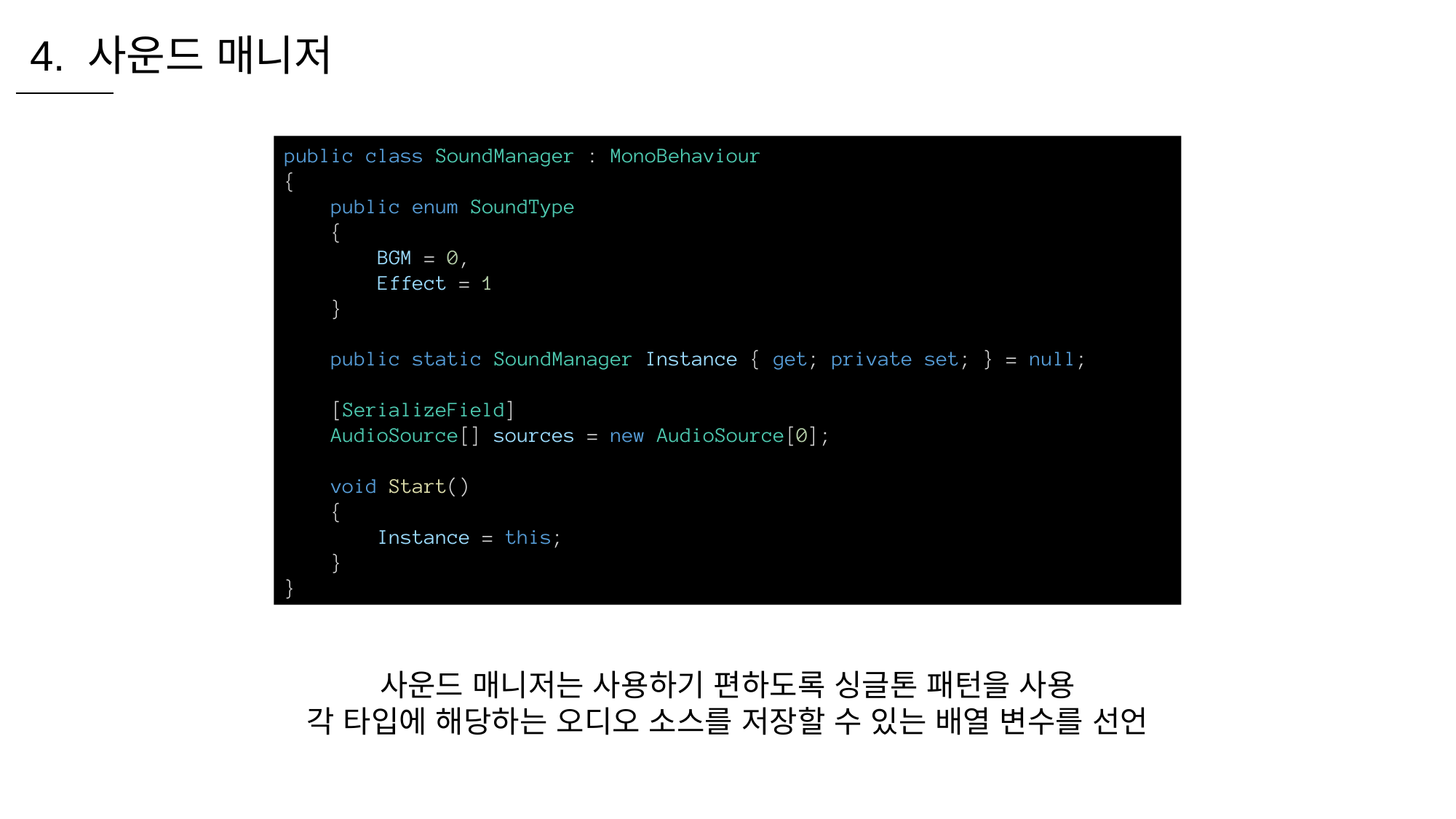

4. 사운드 매니저
public class SoundManager : MonoBehaviour
{
    public enum SoundType
    {
        BGM = 0,
        Effect = 1
    }

    public static SoundManager Instance { get; private set; } = null;
    [SerializeField]
    AudioSource[] sources = new AudioSource[0];
    void Start()
    {
        Instance = this;
    }
}
사운드 매니저는 사용하기 편하도록 싱글톤 패턴을 사용
각 타입에 해당하는 오디오 소스를 저장할 수 있는 배열 변수를 선언